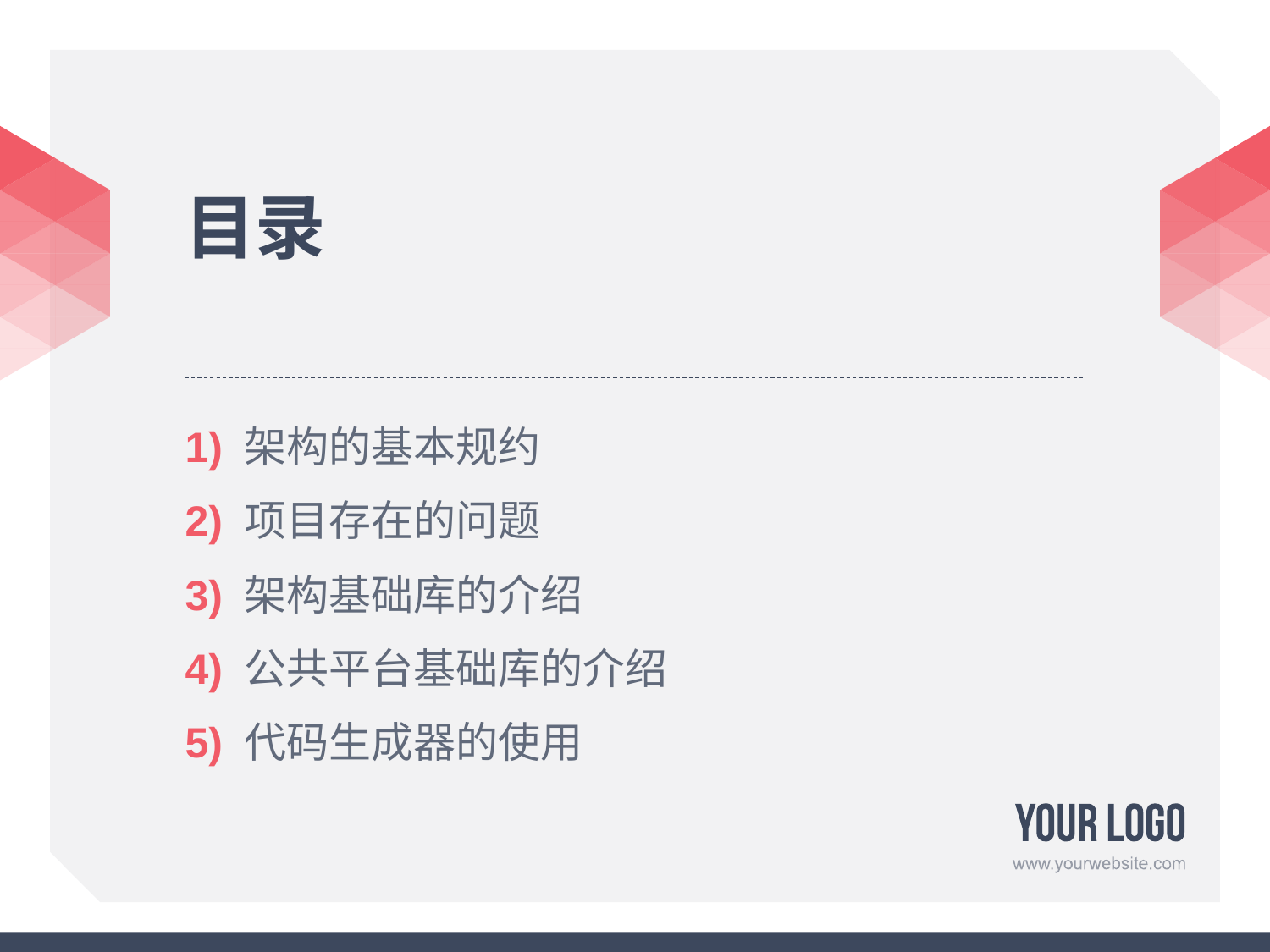

# 目录
1) 架构的基本规约
2) 项目存在的问题
3) 架构基础库的介绍
4) 公共平台基础库的介绍
5) 代码生成器的使用